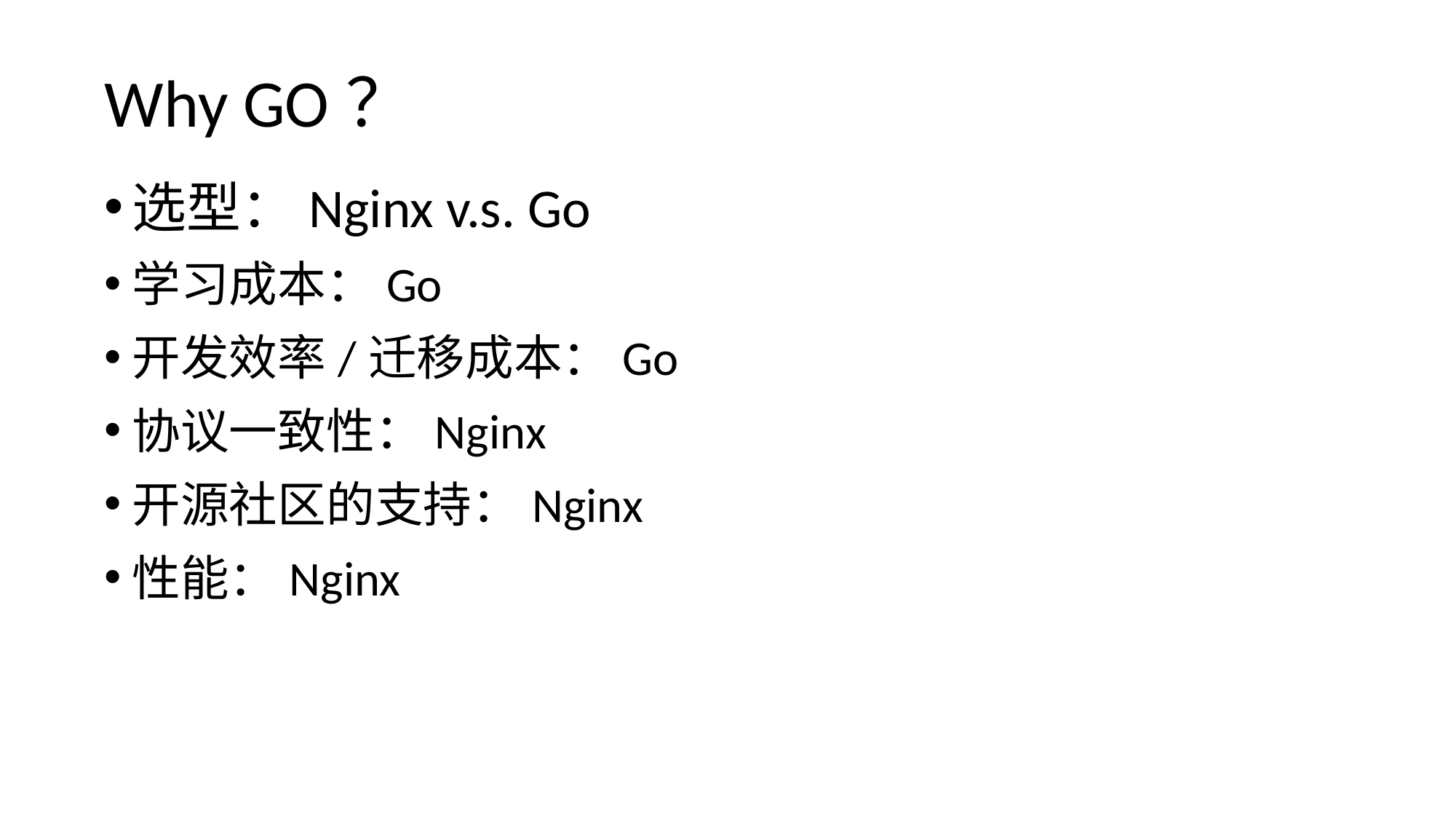

# Why GO？
选型：Nginx v.s. Go
学习成本：Go
开发效率/迁移成本：Go
协议一致性：Nginx
开源社区的支持：Nginx
性能：Nginx